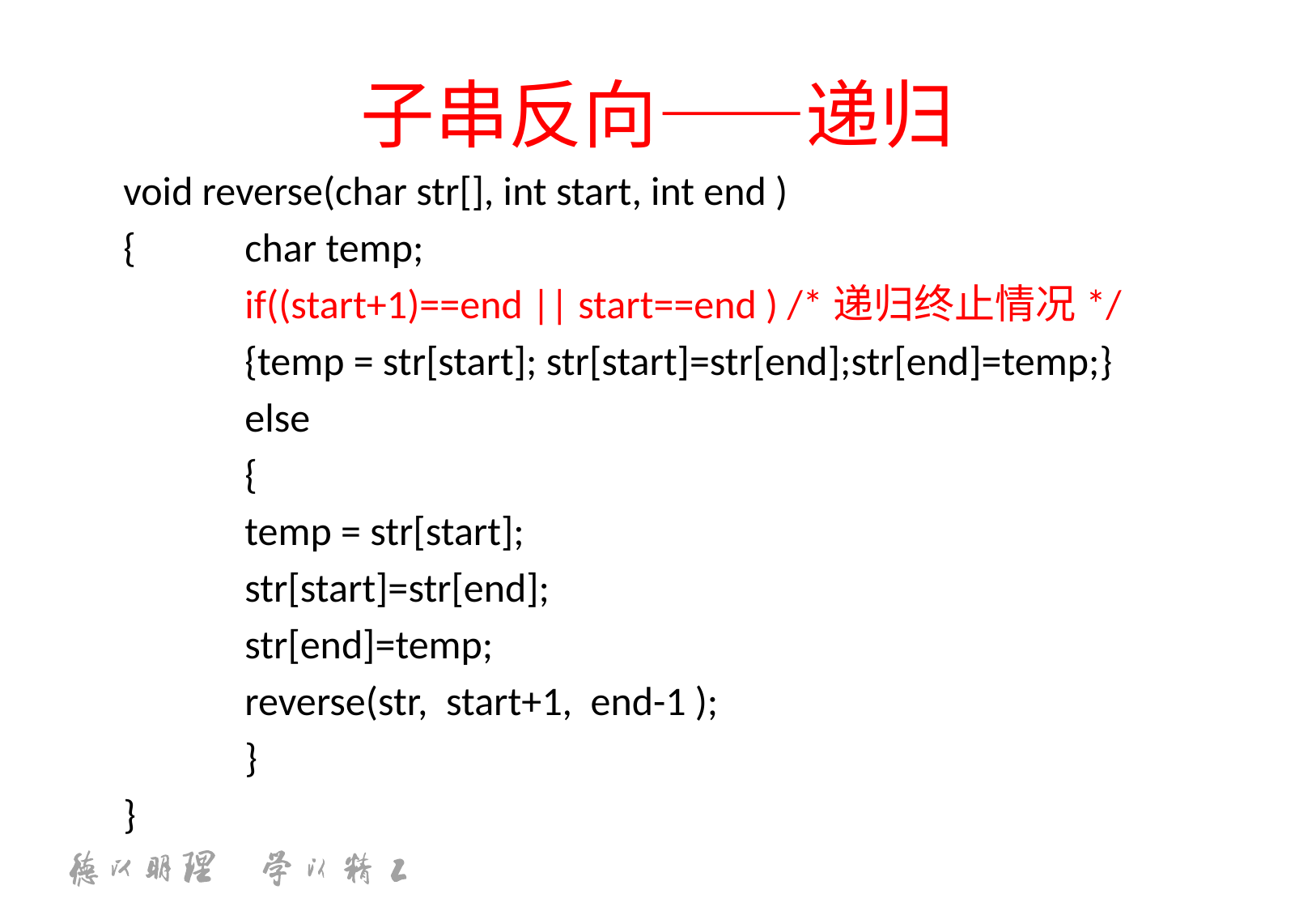

# 子串反向——递归
void reverse(char str[], int start, int end )
{	char temp;
	if((start+1)==end || start==end ) /*递归终止情况*/
	{temp = str[start]; str[start]=str[end];str[end]=temp;}
	else
	{
	temp = str[start];
	str[start]=str[end];
	str[end]=temp;
	reverse(str,  start+1,  end-1 );
	}
}